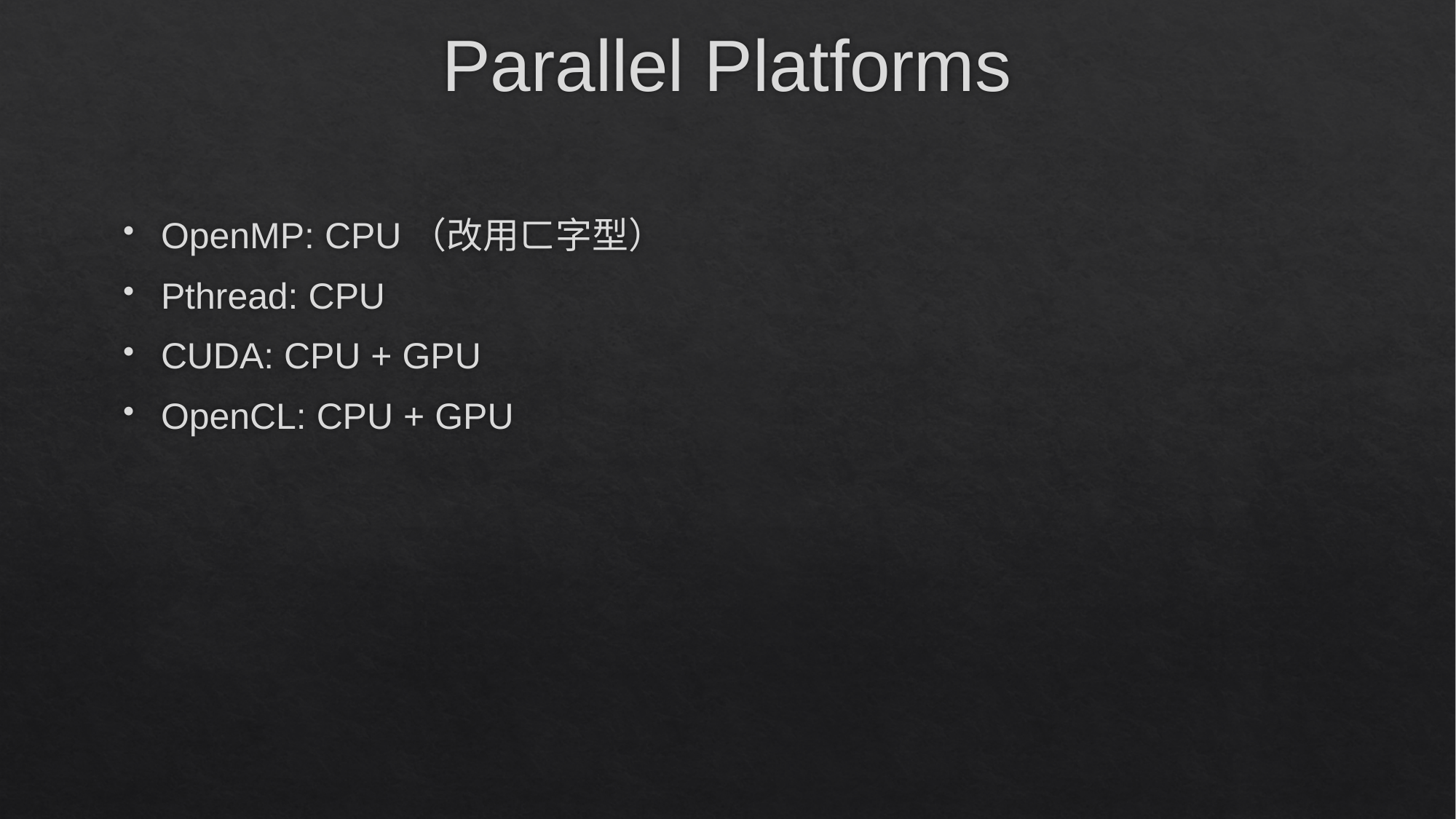

# Parallel Platforms
OpenMP: CPU（改用ㄈ字型）
Pthread: CPU
CUDA: CPU + GPU
OpenCL: CPU + GPU